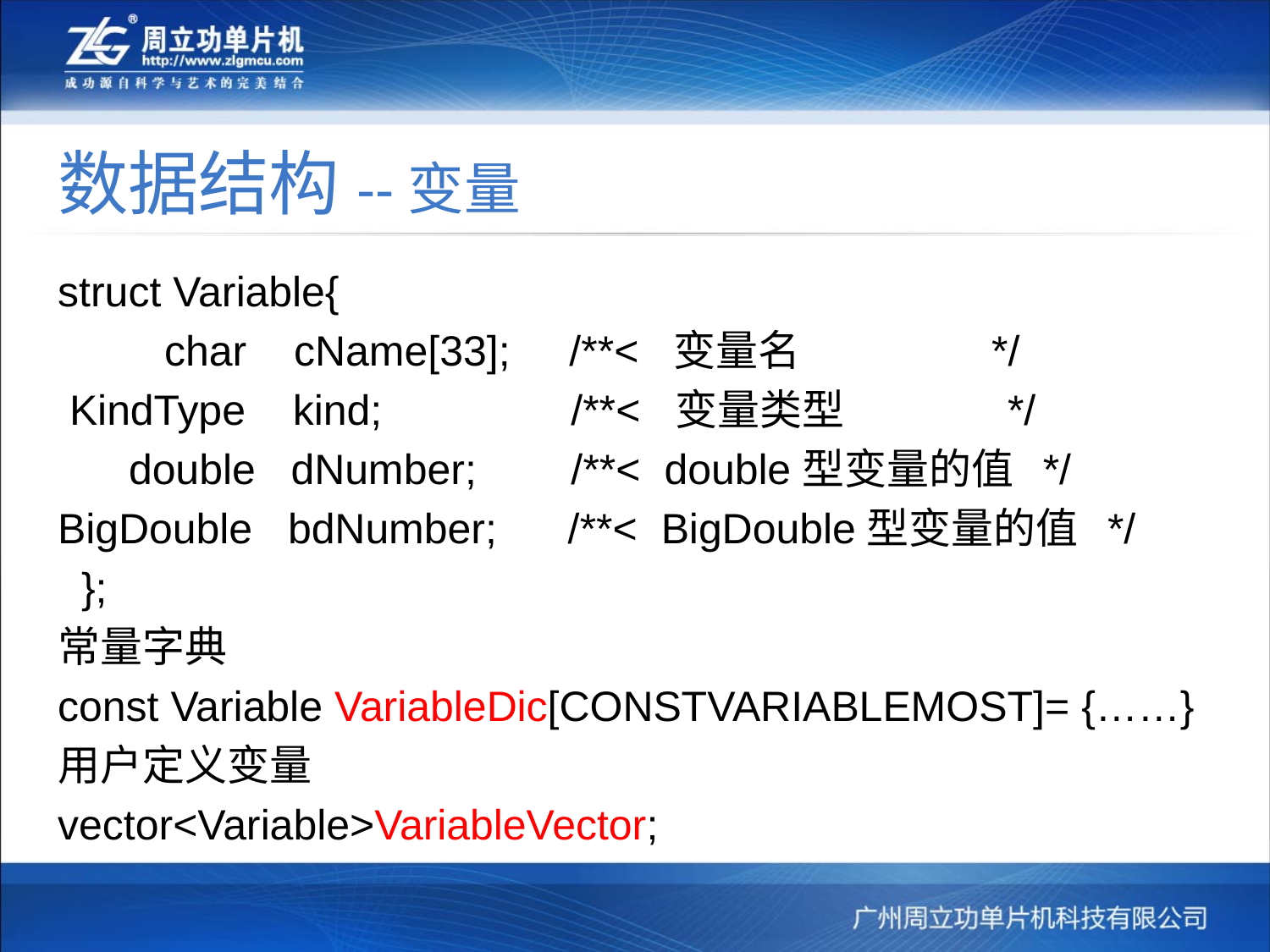

# 数据结构--变量
struct Variable{
         char    cName[33];     /**<  变量名                   */
 KindType    kind;                /**<  变量类型                */
      double   dNumber;        /**<  double型变量的值  */
BigDouble   bdNumber;      /**<  BigDouble型变量的值  */
  };
常量字典
const Variable VariableDic[CONSTVARIABLEMOST]= {……}
用户定义变量
vector<Variable>VariableVector;